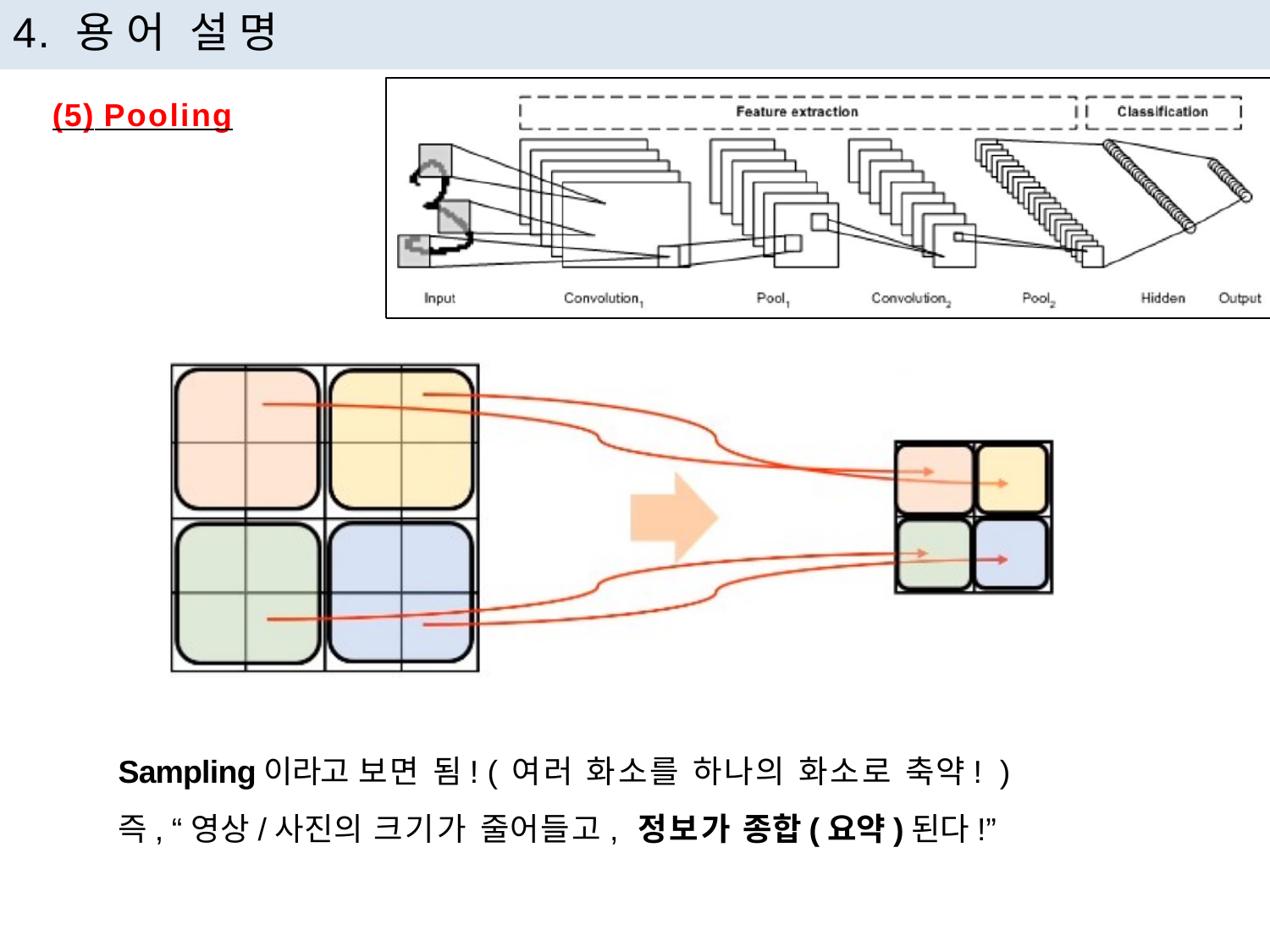

# 4. 용어 설명

(5) Pooling

Sampling이라고 보면 됨! ( 여러 화소를 하나의 화소로 축약! )
즉, “영상/사진의 크기가 줄어들고, 정보가 종합(요약)된다!”